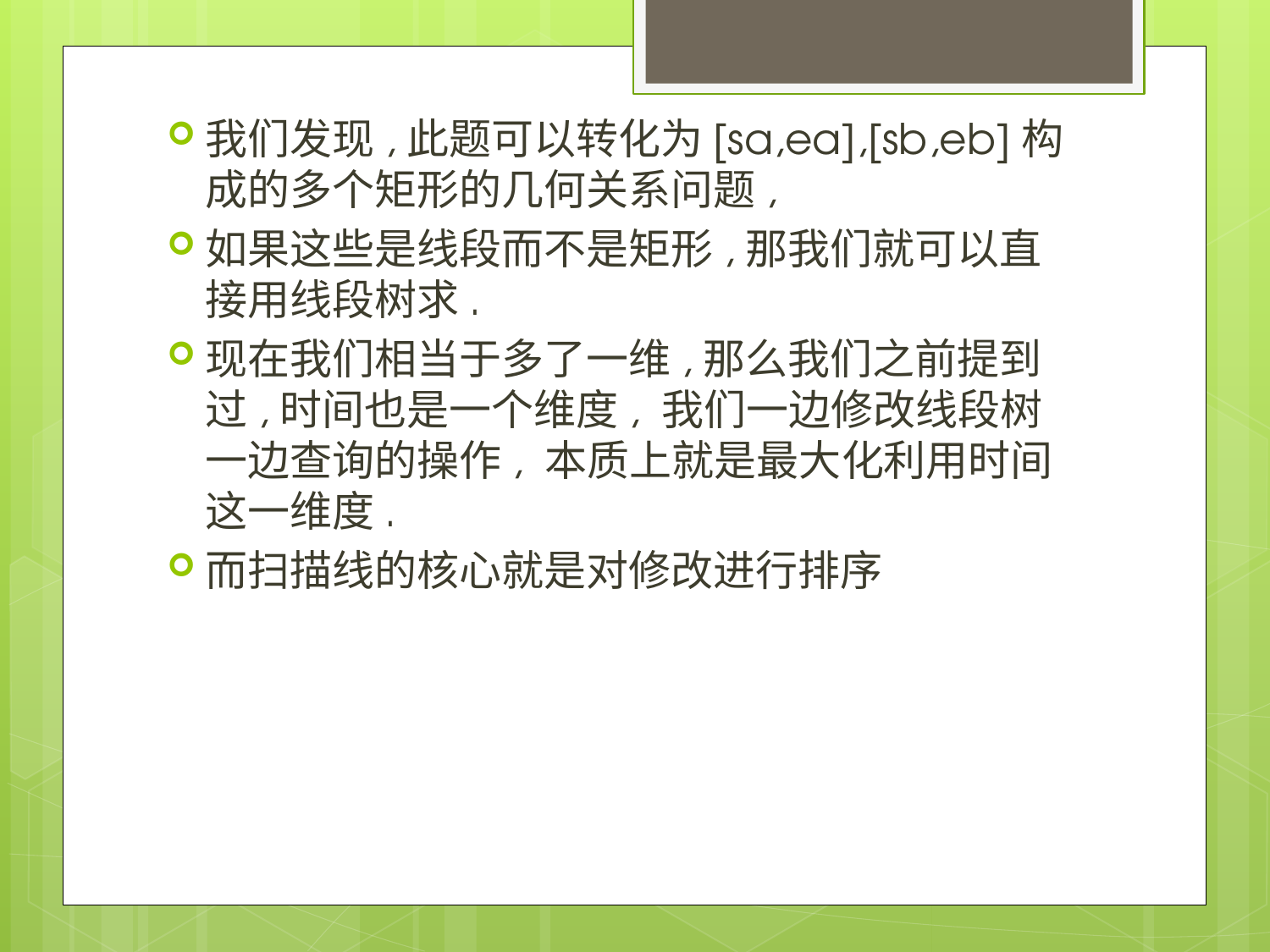

我们发现,此题可以转化为[sa,ea],[sb,eb]构成的多个矩形的几何关系问题,
如果这些是线段而不是矩形,那我们就可以直接用线段树求.
现在我们相当于多了一维,那么我们之前提到过,时间也是一个维度, 我们一边修改线段树一边查询的操作, 本质上就是最大化利用时间这一维度.
而扫描线的核心就是对修改进行排序